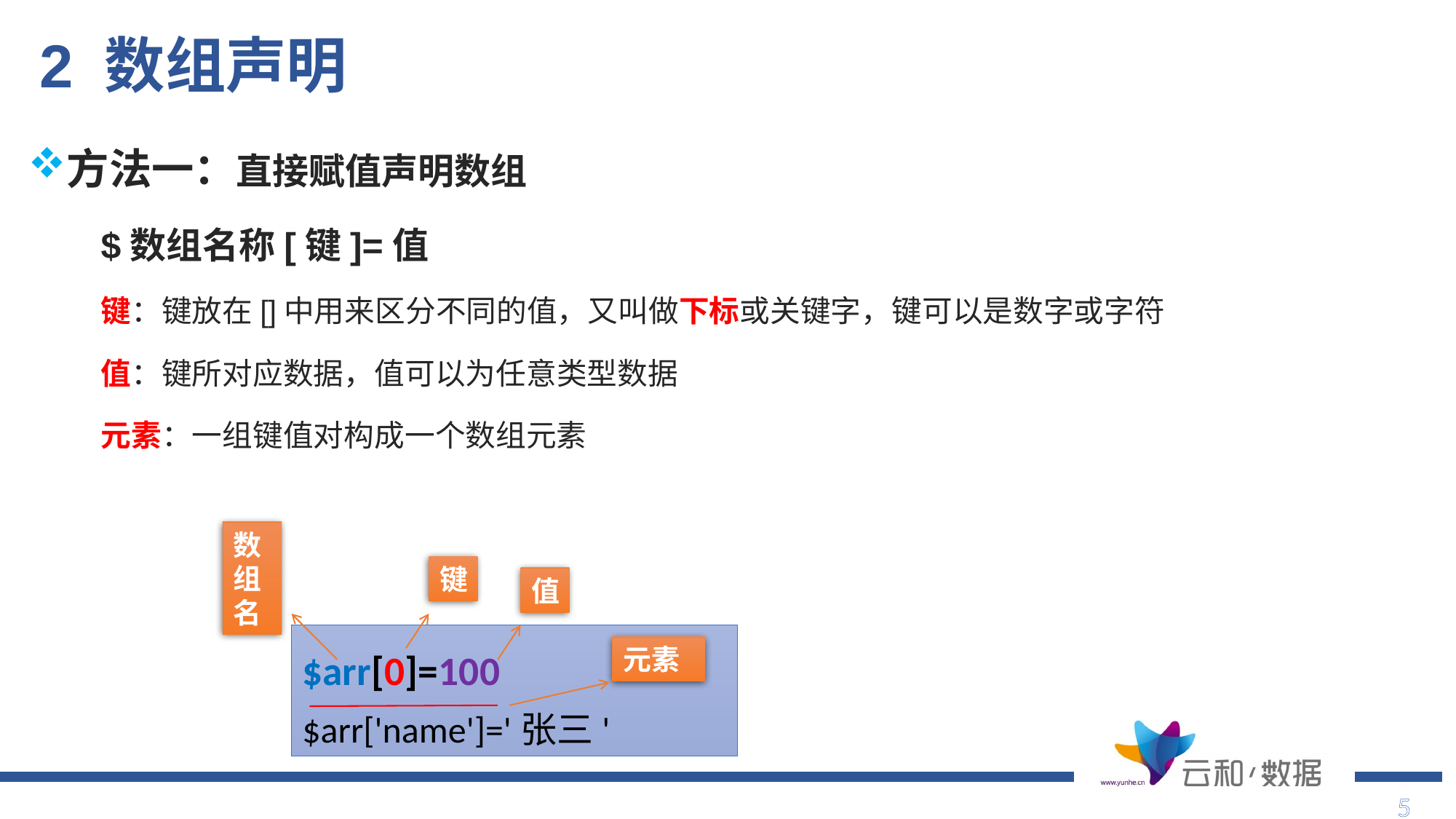

# 2 数组声明
方法一：直接赋值声明数组
$数组名称[键]=值
键：键放在[]中用来区分不同的值，又叫做下标或关键字，键可以是数字或字符
值：键所对应数据，值可以为任意类型数据
元素：一组键值对构成一个数组元素

数组名
键
值
$arr[0]=100
$arr['name']='张三'
元素